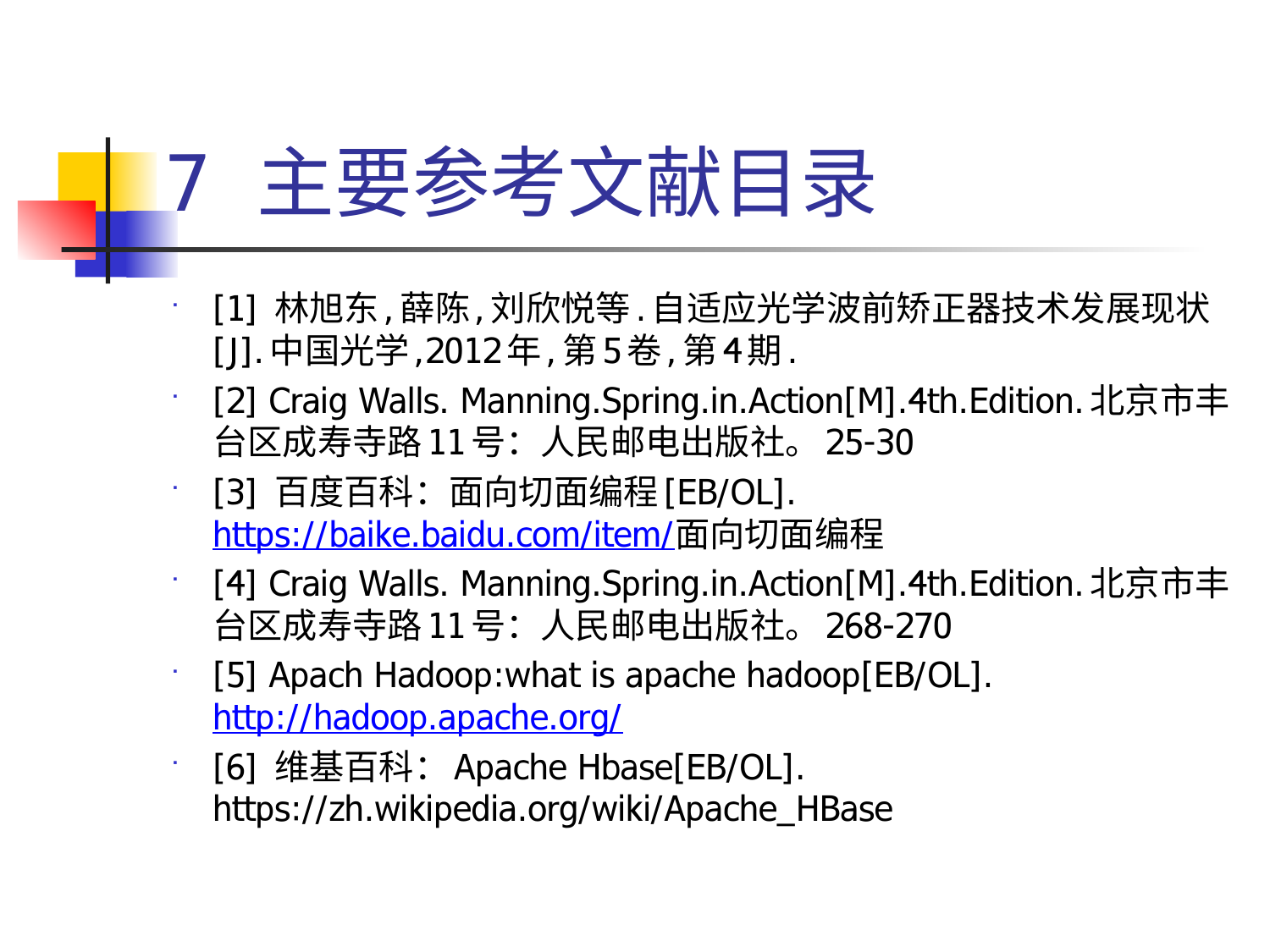

7 主要参考文献目录
[1] 林旭东,薛陈,刘欣悦等.自适应光学波前矫正器技术发展现状[J].中国光学,2012年,第5卷,第4期.
[2] Craig Walls. Manning.Spring.in.Action[M].4th.Edition.北京市丰台区成寿寺路11号：人民邮电出版社。25-30
[3] 百度百科：面向切面编程[EB/OL]. https://baike.baidu.com/item/面向切面编程
[4] Craig Walls. Manning.Spring.in.Action[M].4th.Edition.北京市丰台区成寿寺路11号：人民邮电出版社。268-270
[5] Apach Hadoop:what is apache hadoop[EB/OL]. http://hadoop.apache.org/
[6] 维基百科：Apache Hbase[EB/OL]. https://zh.wikipedia.org/wiki/Apache_HBase